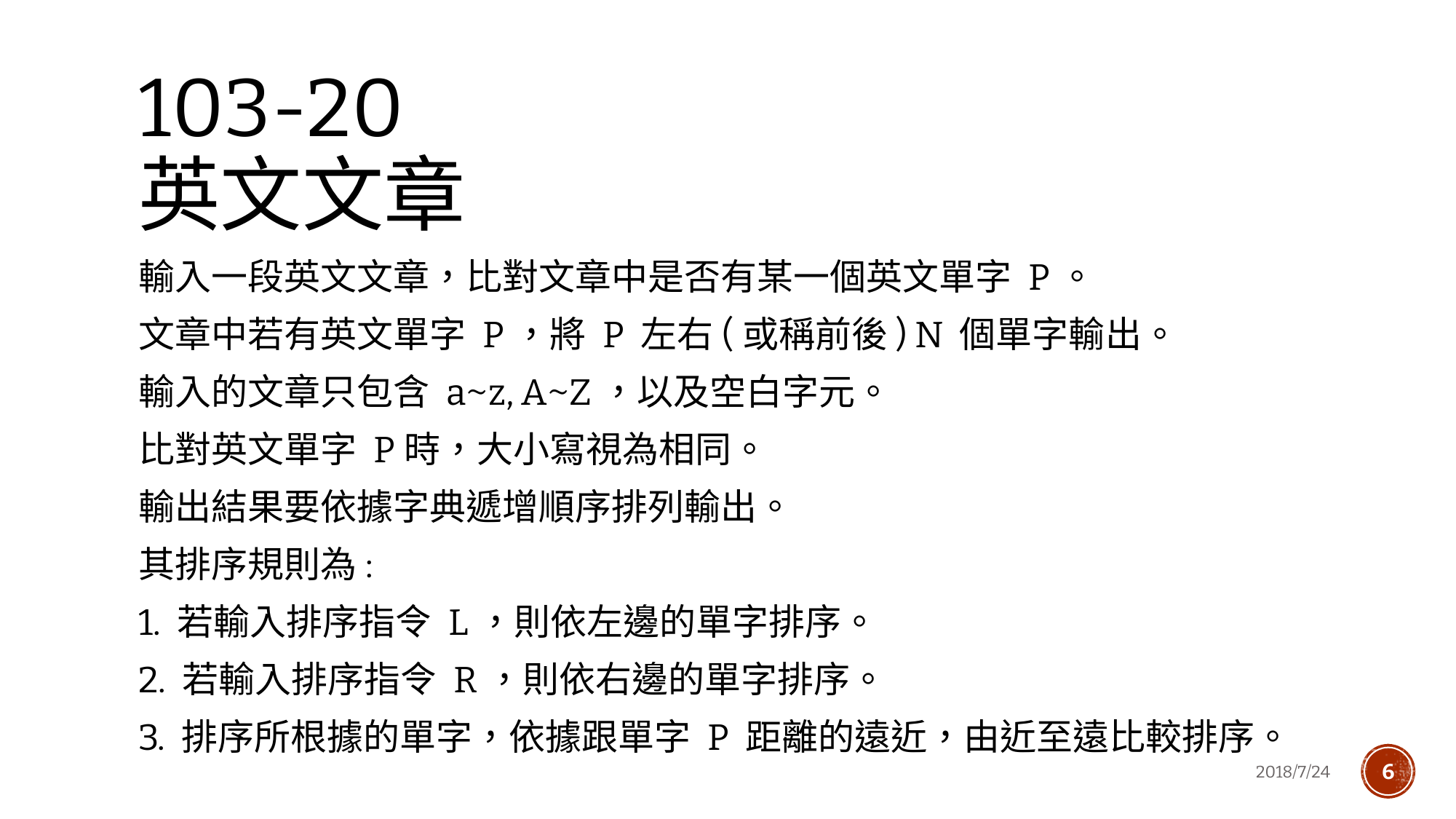

# 103-20 英文文章
輸入一段英文文章，比對文章中是否有某一個英文單字 P。
文章中若有英文單字 P，將 P 左右(或稱前後) N 個單字輸出。
輸入的文章只包含 a~z, A~Z，以及空白字元。
比對英文單字 P時，大小寫視為相同。
輸出結果要依據字典遞增順序排列輸出。
其排序規則為:
1. 若輸入排序指令 L，則依左邊的單字排序。
2. 若輸入排序指令 R，則依右邊的單字排序。
3. 排序所根據的單字，依據跟單字 P 距離的遠近，由近至遠比較排序。
2018/7/24
6